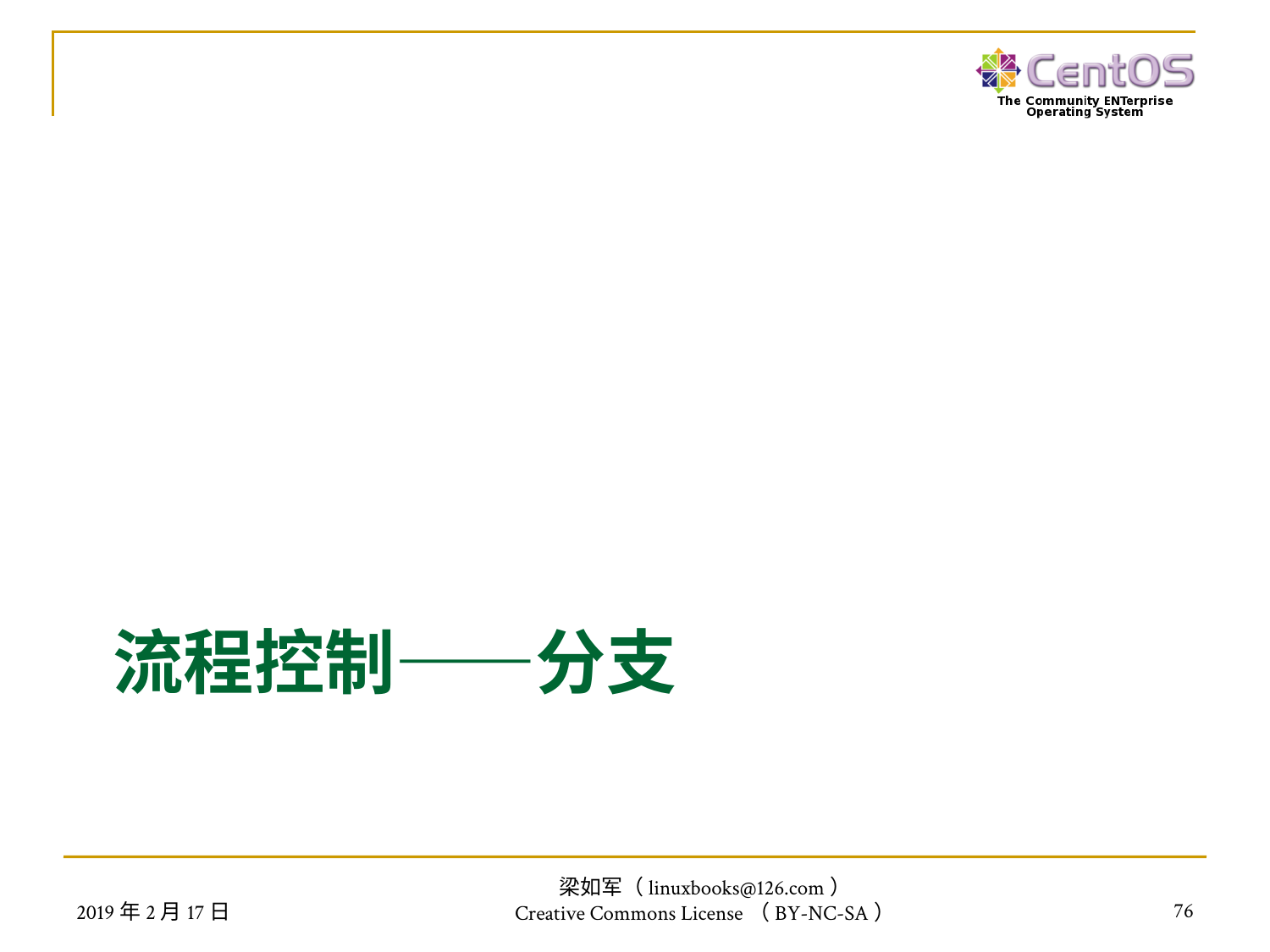

# 流程控制——分支
2019年2月17日
76
梁如军（linuxbooks@126.com）
Creative Commons License（BY-NC-SA）